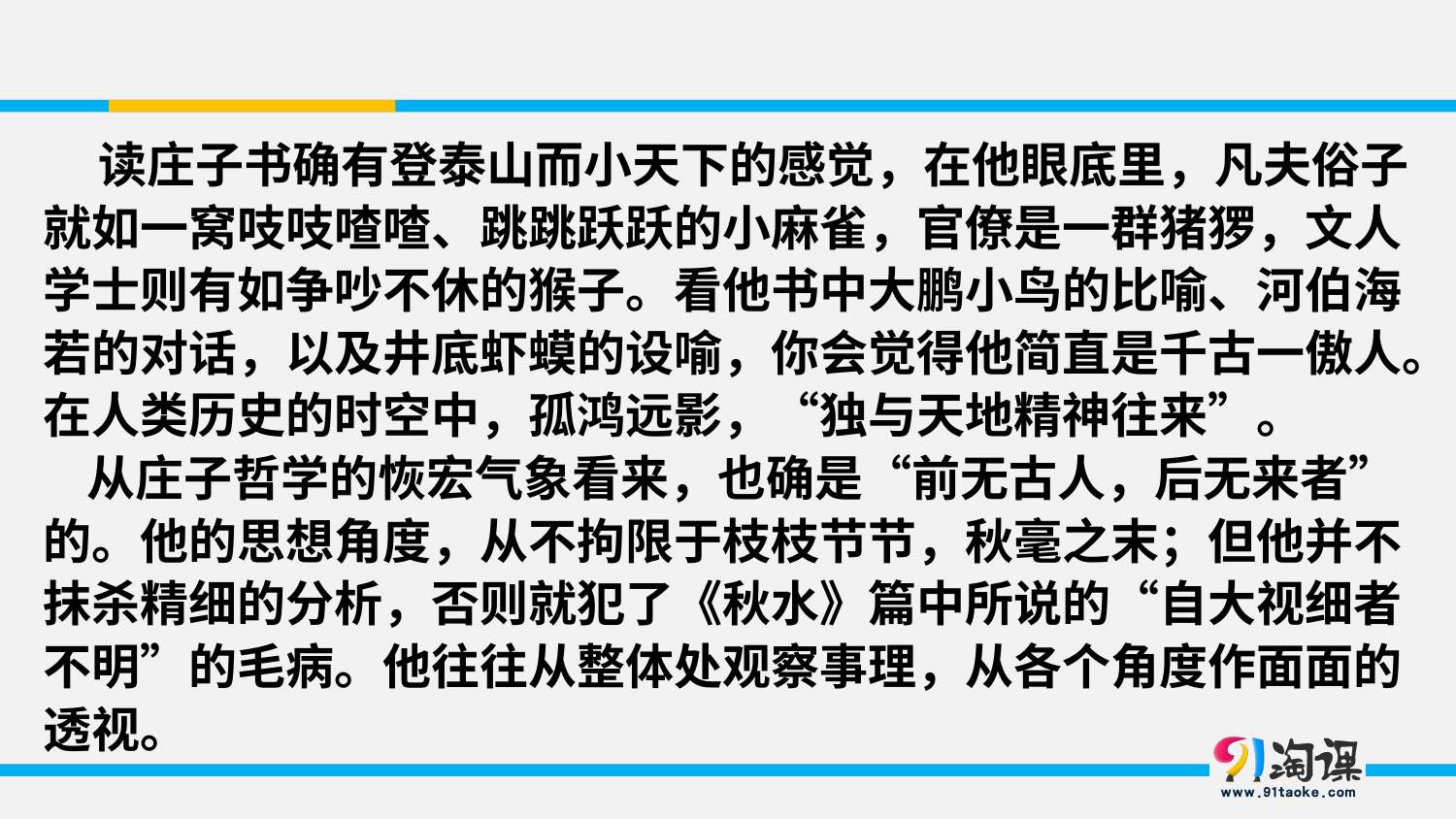

读庄子书确有登泰山而小天下的感觉，在他眼底里，凡夫俗子就如一窝吱吱喳喳、跳跳跃跃的小麻雀，官僚是一群猪猡，文人学士则有如争吵不休的猴子。看他书中大鹏小鸟的比喻、河伯海若的对话，以及井底虾蟆的设喻，你会觉得他简直是千古一傲人。在人类历史的时空中，孤鸿远影，“独与天地精神往来”。
    从庄子哲学的恢宏气象看来，也确是“前无古人，后无来者”的。他的思想角度，从不拘限于枝枝节节，秋毫之末；但他并不抹杀精细的分析，否则就犯了《秋水》篇中所说的“自大视细者不明”的毛病。他往往从整体处观察事理，从各个角度作面面的透视。